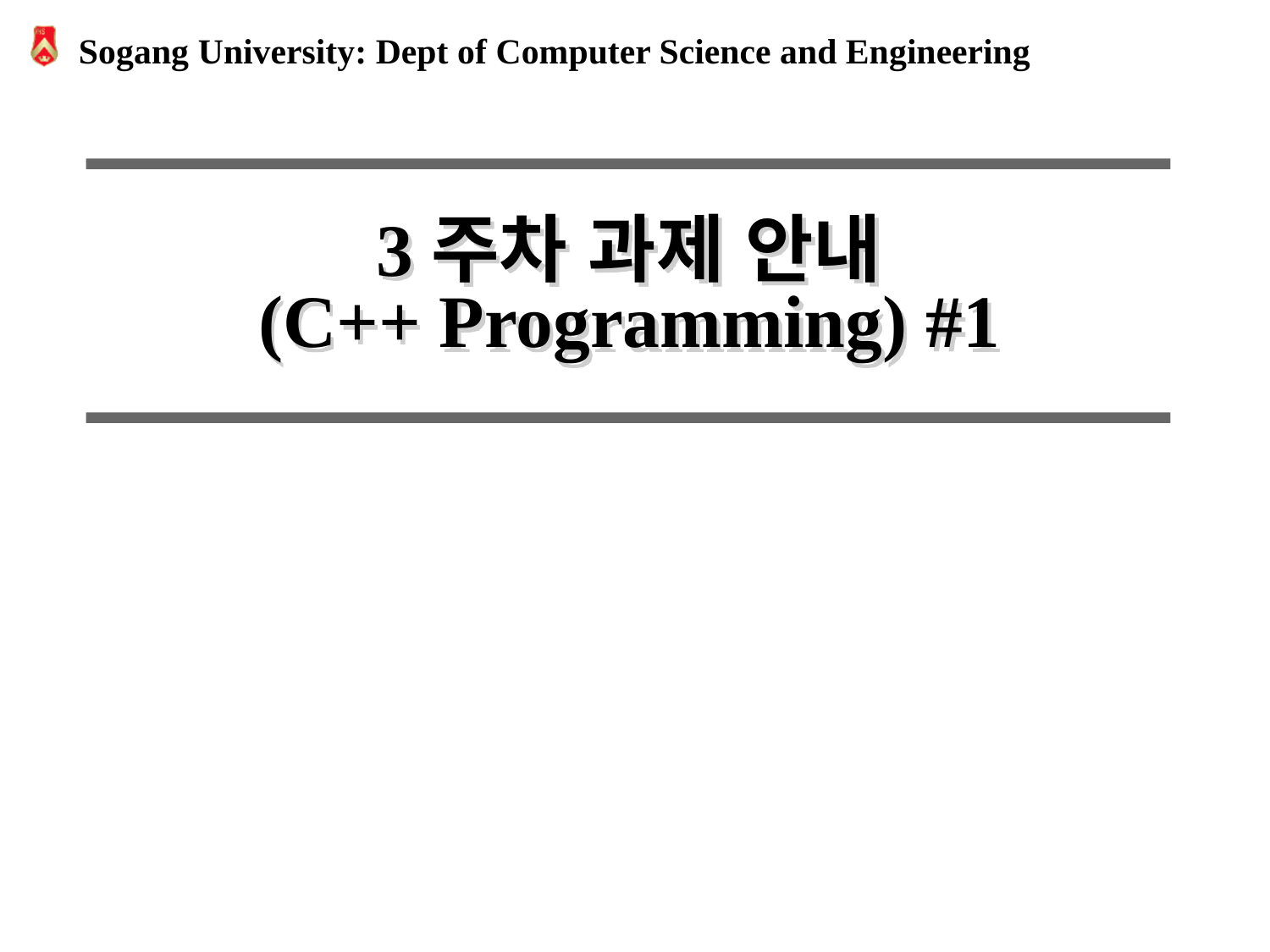

# 3주차 과제 안내 (C++ Programming) #1